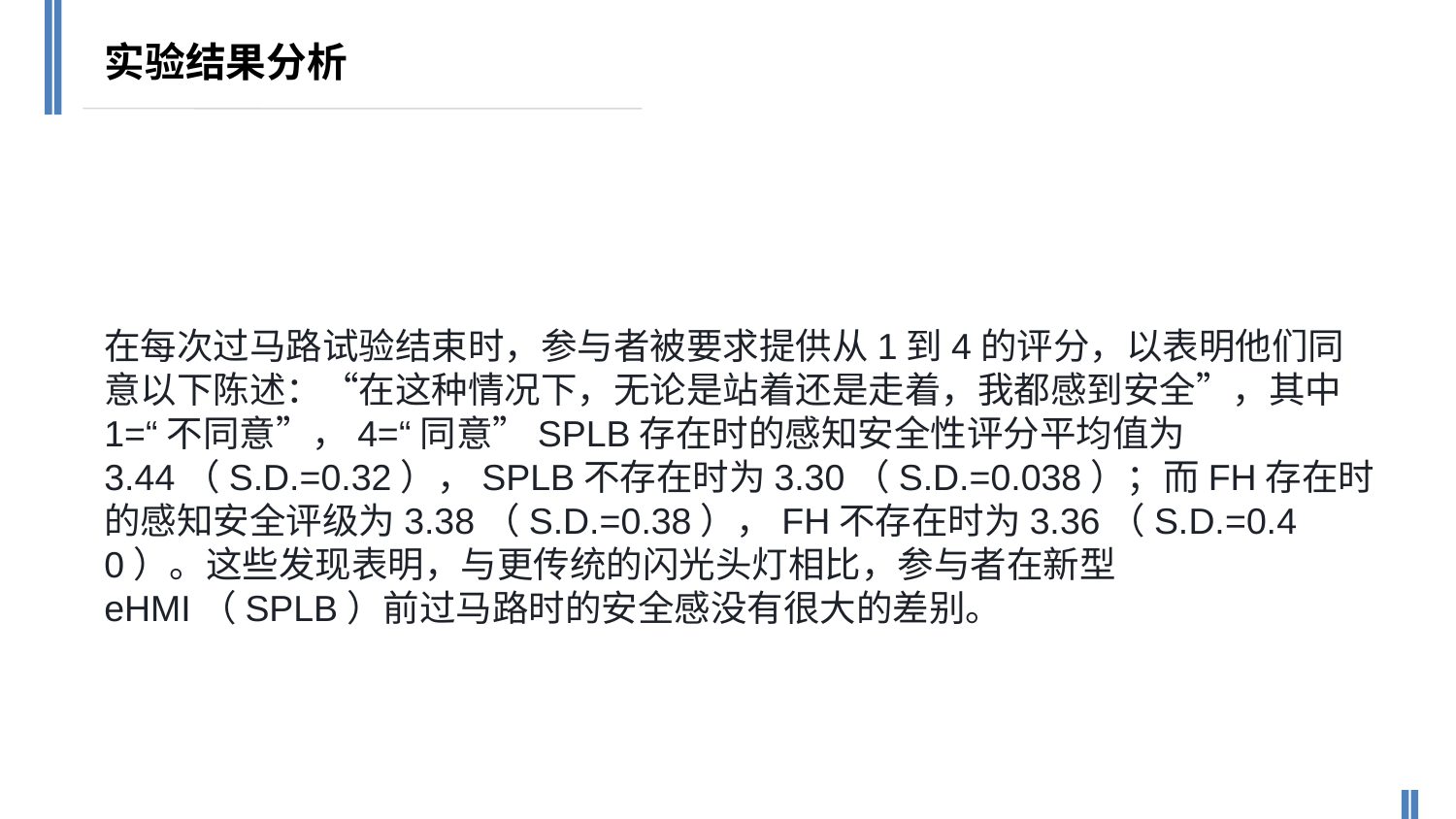

实验结果分析
在每次过马路试验结束时，参与者被要求提供从1到4的评分，以表明他们同意以下陈述：“在这种情况下，无论是站着还是走着，我都感到安全”，其中1=“不同意”，4=“同意”SPLB存在时的感知安全性评分平均值为3.44（S.D.=0.32），SPLB不存在时为3.30（S.D.=0.038）；而FH存在时的感知安全评级为3.38（S.D.=0.38），FH不存在时为3.36（S.D.=0.40）。这些发现表明，与更传统的闪光头灯相比，参与者在新型eHMI（SPLB）前过马路时的安全感没有很大的差别。